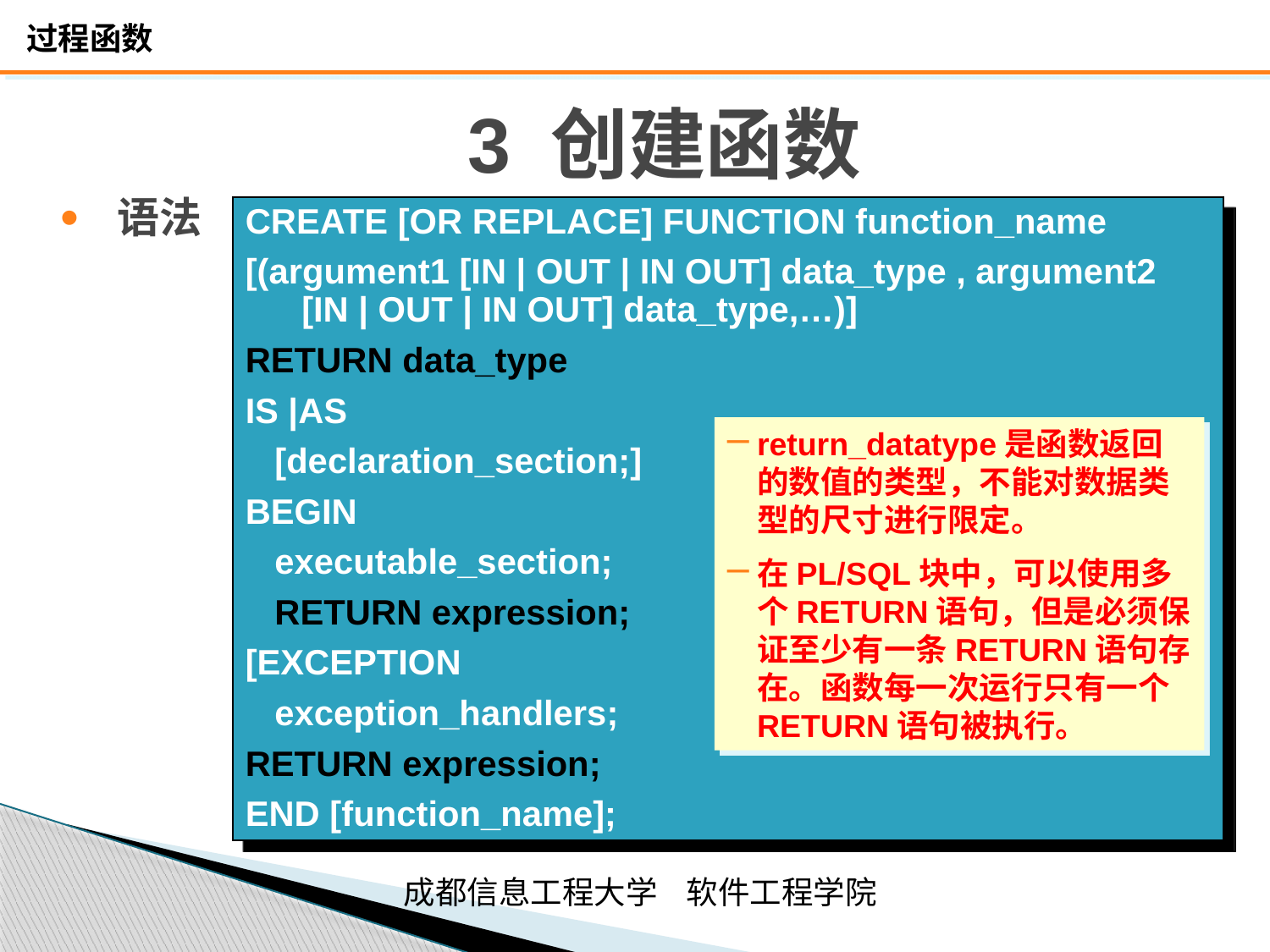

# 3 创建函数
语法
CREATE [OR REPLACE] FUNCTION function_name
[(argument1 [IN | OUT | IN OUT] data_type , argument2 [IN | OUT | IN OUT] data­_type,…)]
RETURN data_type
IS |AS
   [declaration_section;]
BEGIN
   executable_section;
   RETURN expression;
[EXCEPTION
   exception_handlers;
RETURN expression;
END [function_name];
return_datatype是函数返回的数值的类型，不能对数据类型的尺寸进行限定。
在PL/SQL块中，可以使用多个RETURN语句，但是必须保证至少有一条RETURN语句存在。函数每一次运行只有一个RETURN语句被执行。